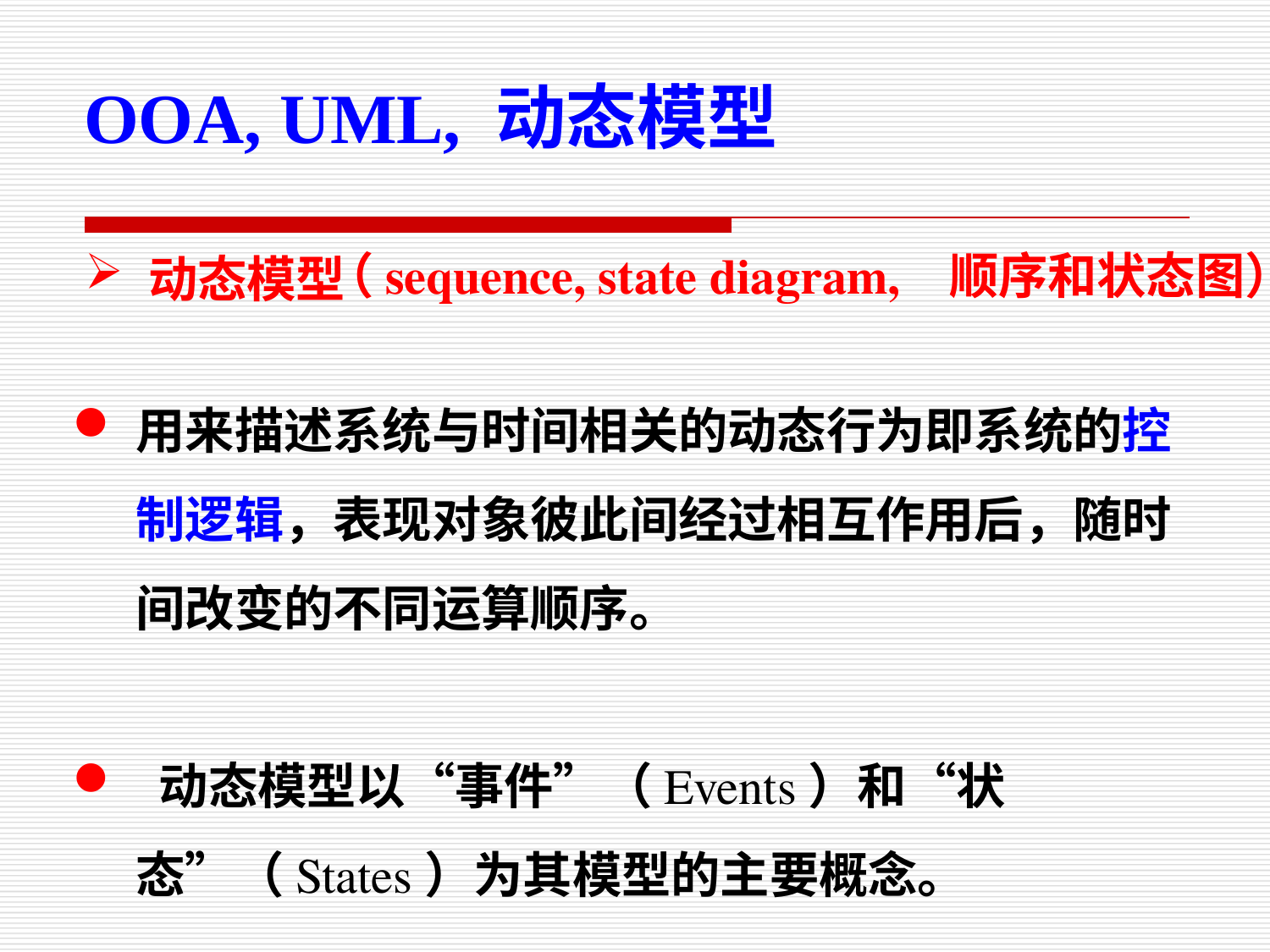

OOA, UML, 动态模型
 （sequence, state diagram,   顺序和状态图）
动态模型
用来描述系统与时间相关的动态行为即系统的控制逻辑，表现对象彼此间经过相互作用后，随时间改变的不同运算顺序。

 动态模型以“事件”（Events）和“状态”（States）为其模型的主要概念。